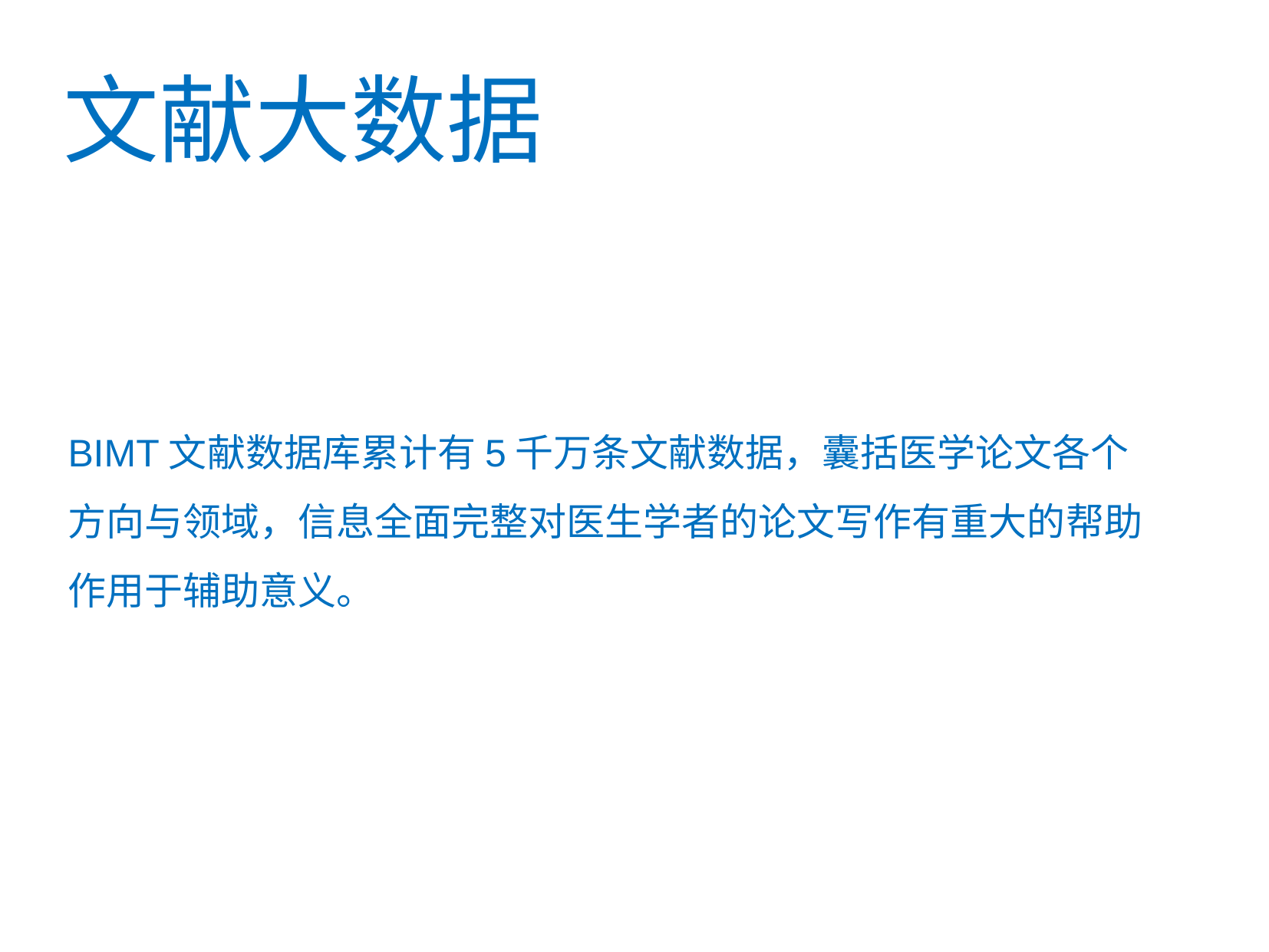

# 文献大数据
BIMT文献数据库累计有5千万条文献数据，囊括医学论文各个方向与领域，信息全面完整对医生学者的论文写作有重大的帮助作用于辅助意义。